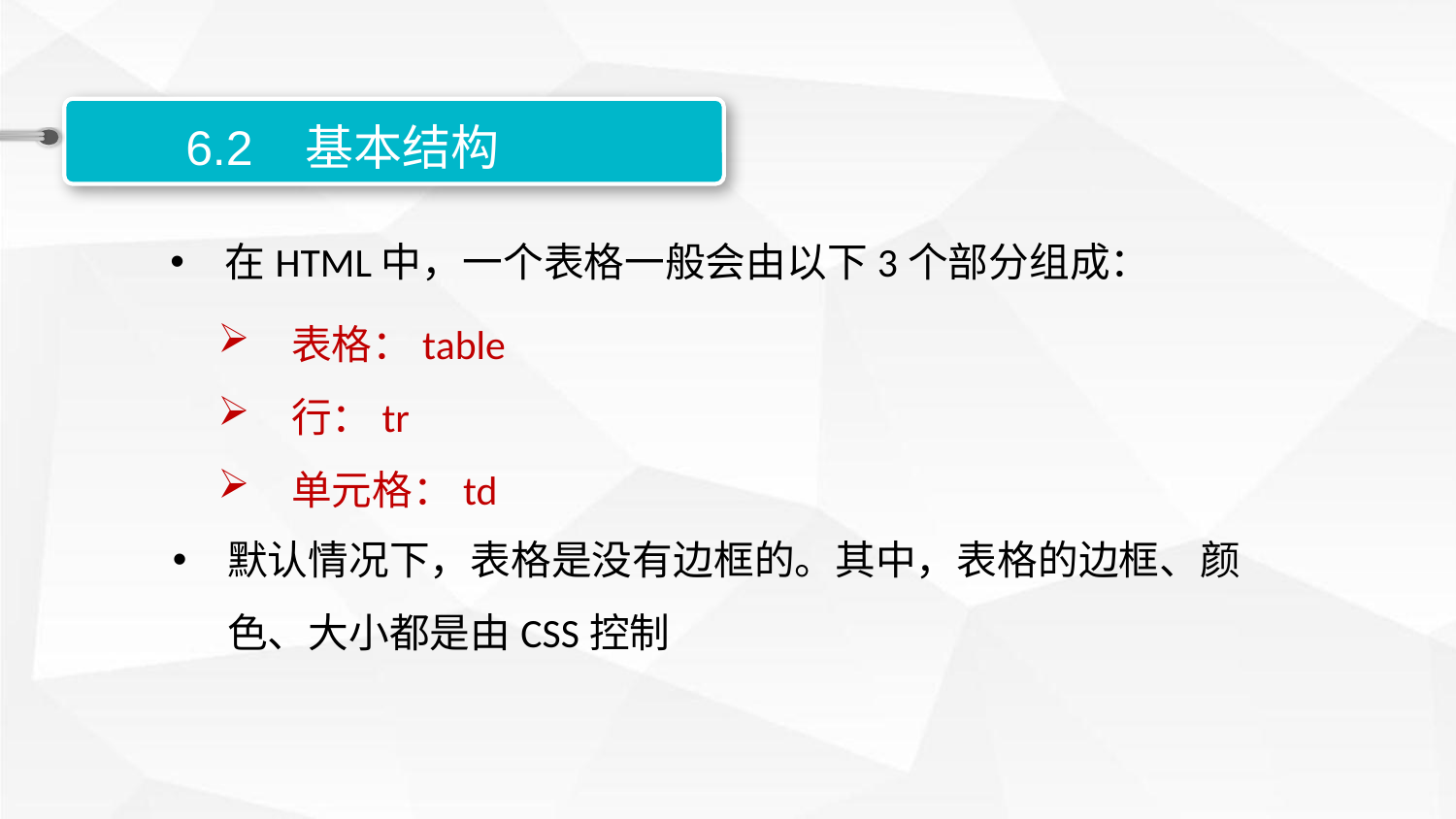

6.2   基本结构

在HTML中，一个表格一般会由以下3个部分组成：

  表格：table
  行：tr
  单元格：td
默认情况下，表格是没有边框的。其中，表格的边框、颜色、大小都是由CSS控制